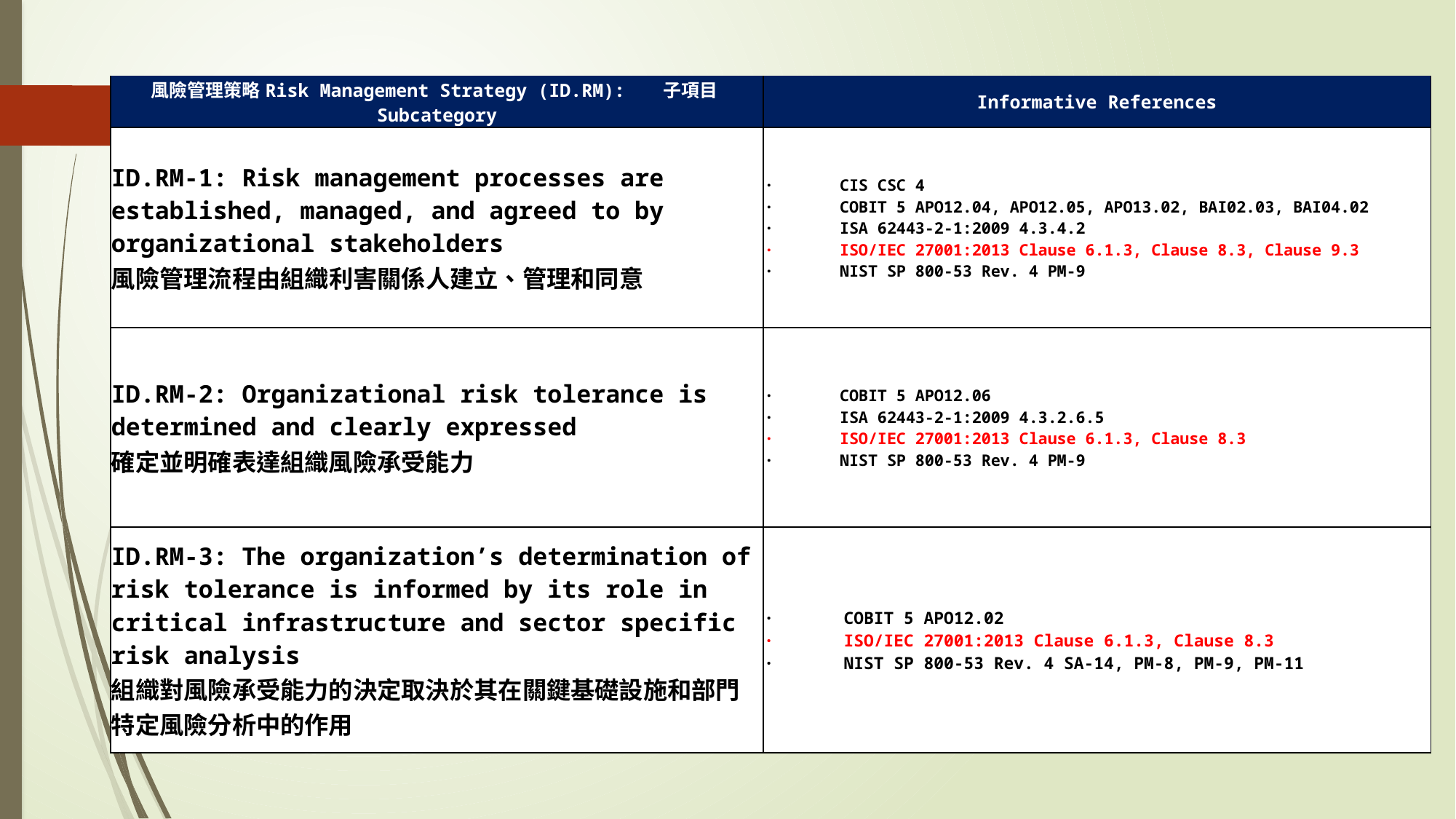

| 風險管理策略Risk Management Strategy (ID.RM): 子項目Subcategory | Informative References |
| --- | --- |
| ID.RM-1: Risk management processes are established, managed, and agreed to by organizational stakeholders 風險管理流程由組織利害關係人建立、管理和同意 | ·      CIS CSC 4 ·       COBIT 5 APO12.04, APO12.05, APO13.02, BAI02.03, BAI04.02 ·       ISA 62443-2-1:2009 4.3.4.2 ·       ISO/IEC 27001:2013 Clause 6.1.3, Clause 8.3, Clause 9.3 ·       NIST SP 800-53 Rev. 4 PM-9 |
| ID.RM-2: Organizational risk tolerance is determined and clearly expressed 確定並明確表達組織風險承受能力 | ·       COBIT 5 APO12.06 ·       ISA 62443-2-1:2009 4.3.2.6.5 ·       ISO/IEC 27001:2013 Clause 6.1.3, Clause 8.3 ·       NIST SP 800-53 Rev. 4 PM-9 |
| ID.RM-3: The organization’s determination of risk tolerance is informed by its role in critical infrastructure and sector specific risk analysis 組織對風險承受能力的決定取決於其在關鍵基礎設施和部門特定風險分析中的作用 | ·       COBIT 5 APO12.02 ·       ISO/IEC 27001:2013 Clause 6.1.3, Clause 8.3 ·       NIST SP 800-53 Rev. 4 SA-14, PM-8, PM-9, PM-11 |